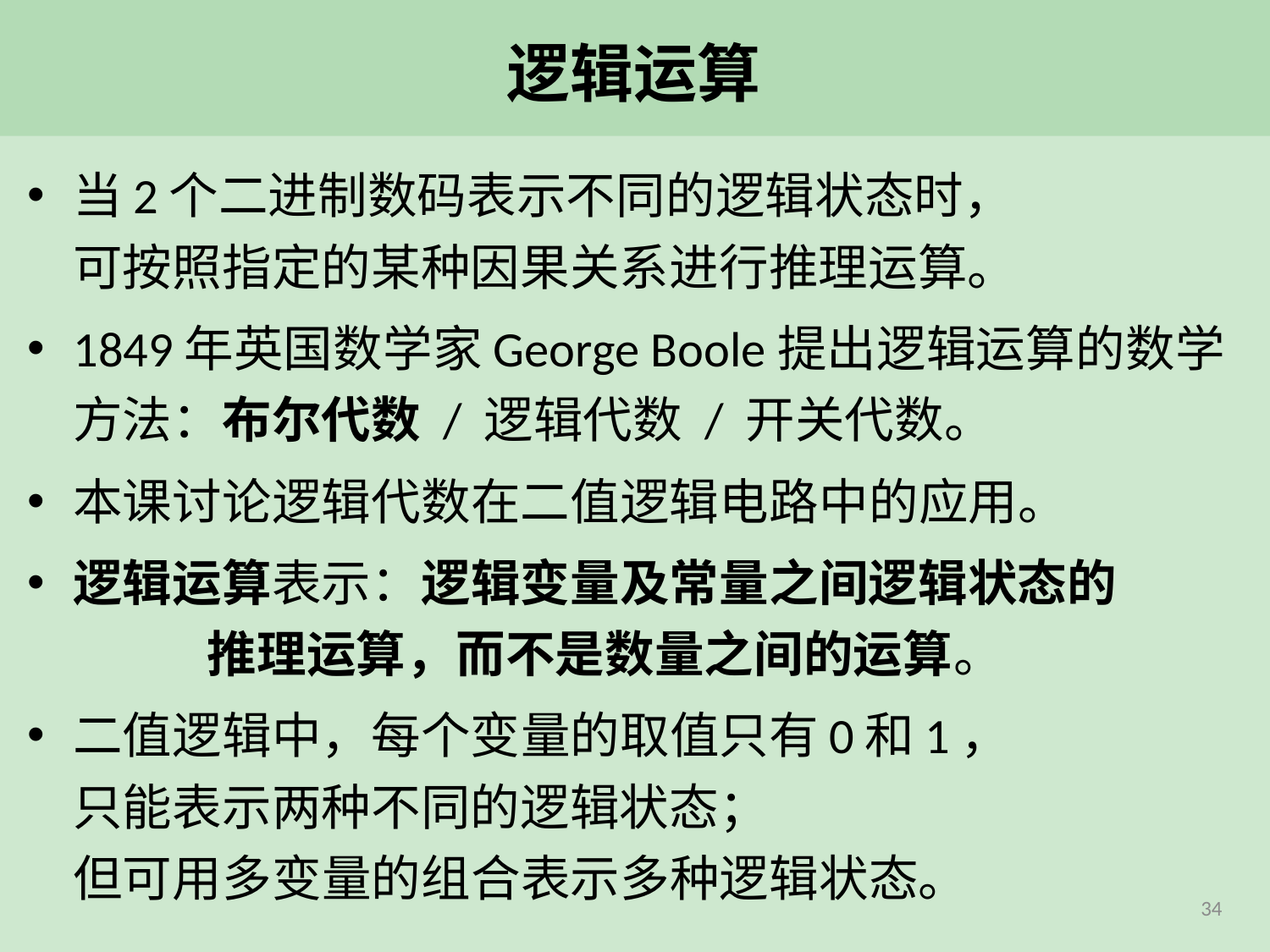

# 逻辑运算
当2个二进制数码表示不同的逻辑状态时，
可按照指定的某种因果关系进行推理运算。
1849年英国数学家George Boole提出逻辑运算的数学方法：布尔代数 / 逻辑代数 / 开关代数。
本课讨论逻辑代数在二值逻辑电路中的应用。
逻辑运算表示：逻辑变量及常量之间逻辑状态的
            推理运算，而不是数量之间的运算。
二值逻辑中，每个变量的取值只有0和1，
只能表示两种不同的逻辑状态；
但可用多变量的组合表示多种逻辑状态。
34